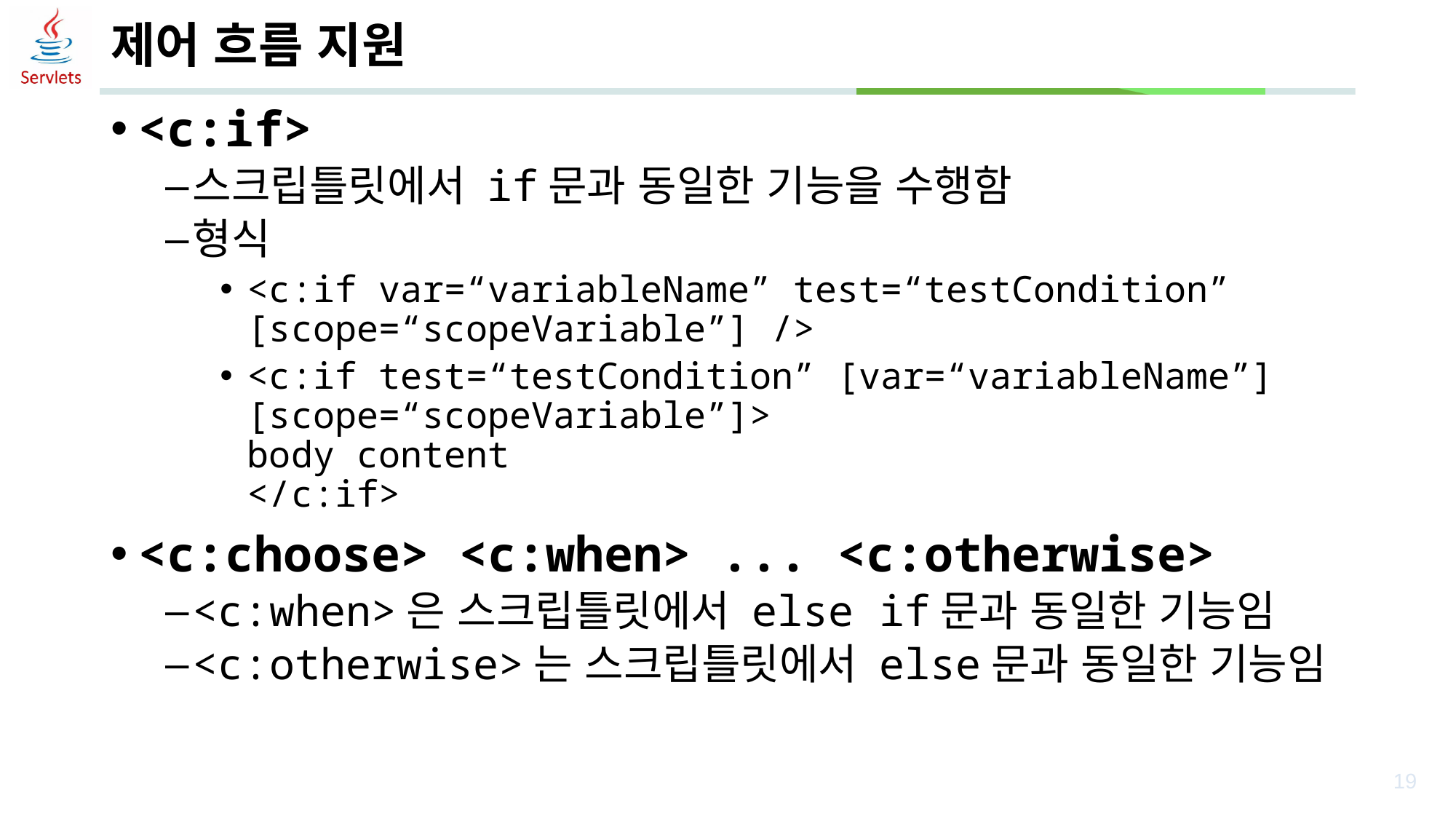

# 제어 흐름 지원
<c:if>
스크립틀릿에서 if문과 동일한 기능을 수행함
형식
<c:if var=“variableName” test=“testCondition” [scope=“scopeVariable”] />
<c:if test=“testCondition” [var=“variableName”]  [scope=“scopeVariable”]>
body content
</c:if>
<c:choose> <c:when> ... <c:otherwise>
<c:when>은 스크립틀릿에서 else if문과 동일한 기능임
<c:otherwise>는 스크립틀릿에서 else문과 동일한 기능임
19